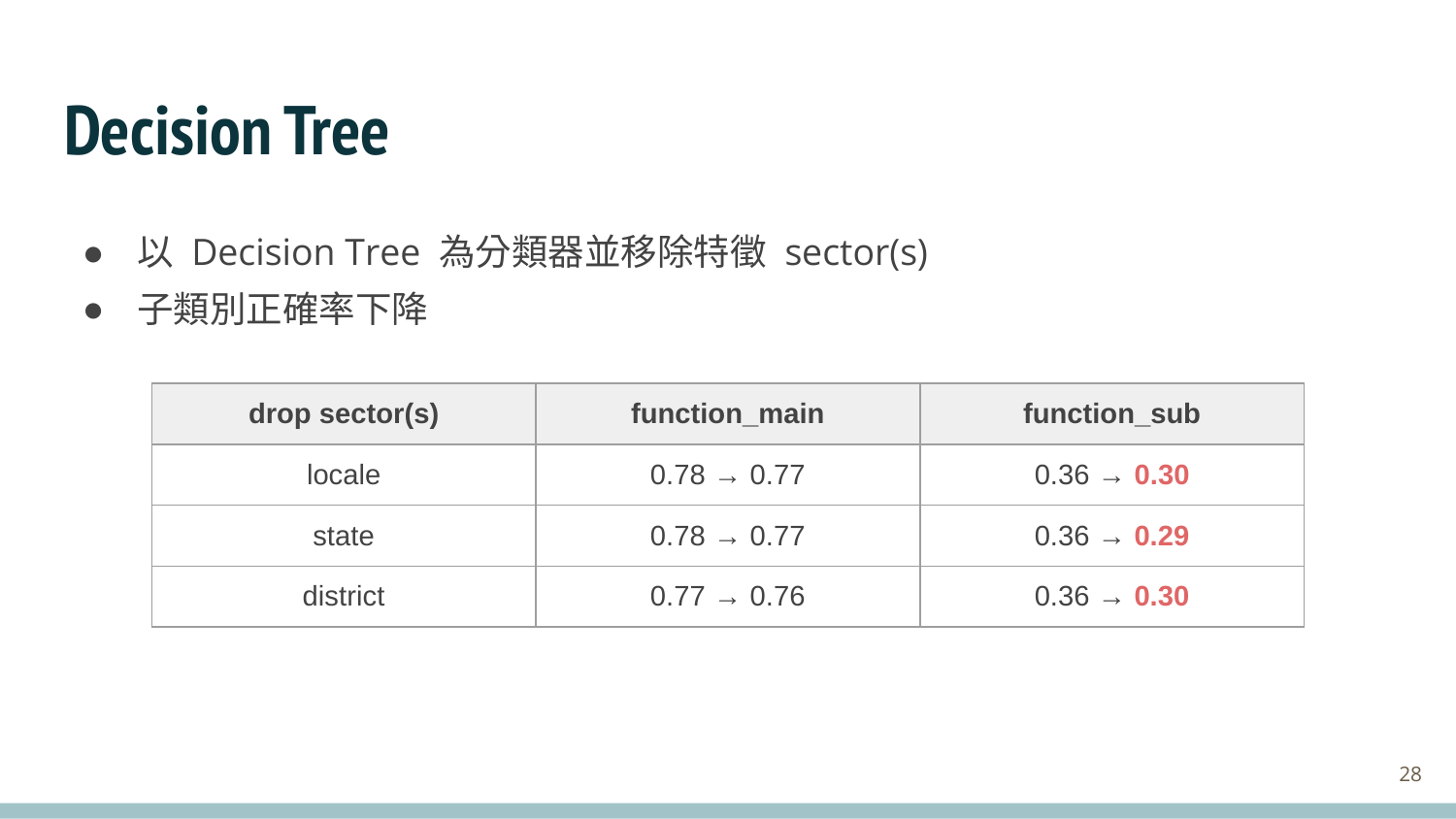

# Decision Tree
以 Decision Tree 為分類器並移除特徵 sector(s)
子類別正確率下降
| drop sector(s) | function\_main | function\_sub |
| --- | --- | --- |
| locale | 0.78 → 0.77 | 0.36 → 0.30 |
| state | 0.78 → 0.77 | 0.36 → 0.29 |
| district | 0.77 → 0.76 | 0.36 → 0.30 |
28